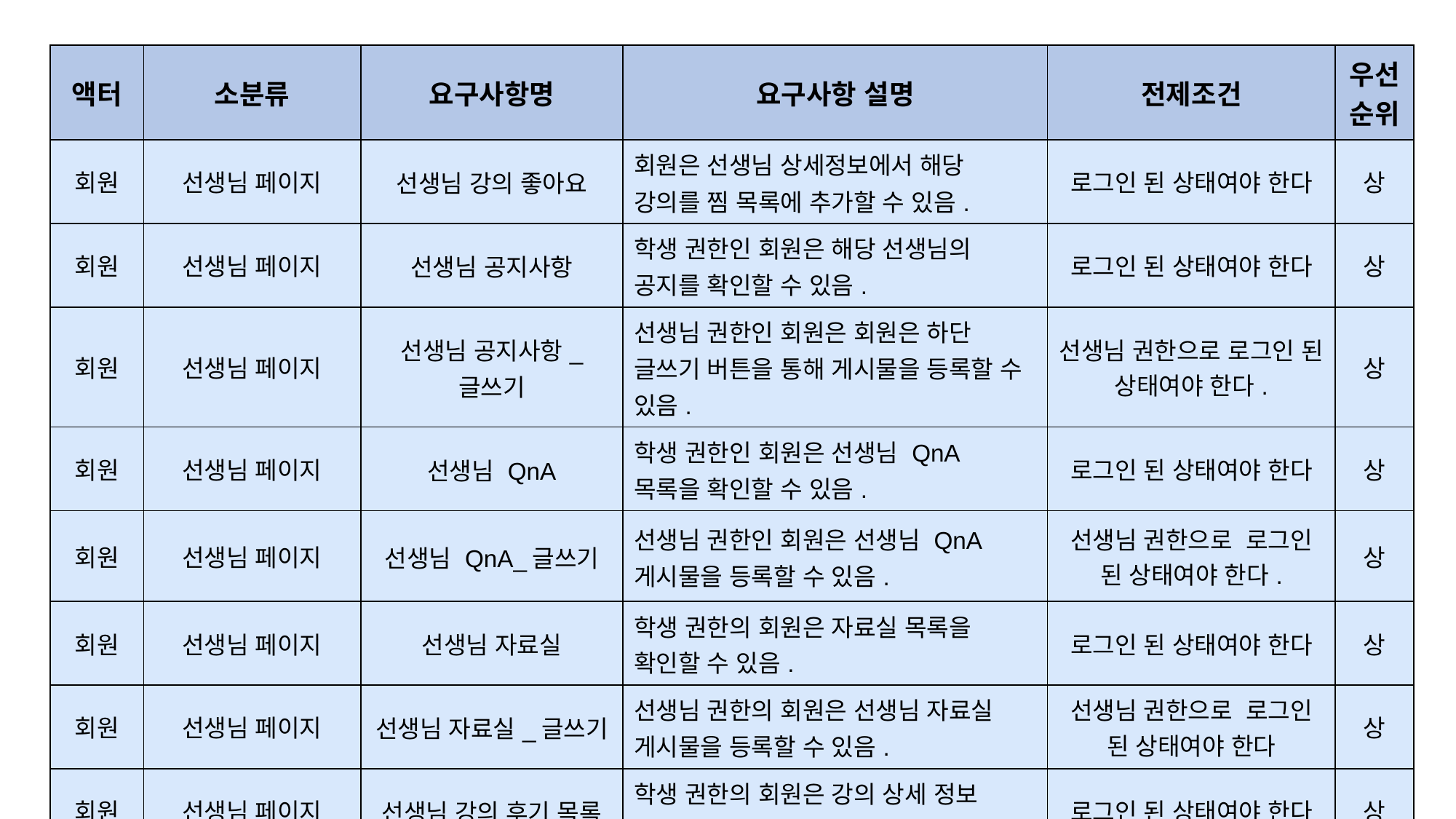

| 액터 | 소분류 | 요구사항명 | 요구사항 설명 | 전제조건 | 우선순위 |
| --- | --- | --- | --- | --- | --- |
| 회원 | 선생님 페이지 | 선생님 강의 좋아요 | 회원은 선생님 상세정보에서 해당 강의를 찜 목록에 추가할 수 있음. | 로그인 된 상태여야 한다 | 상 |
| 회원 | 선생님 페이지 | 선생님 공지사항 | 학생 권한인 회원은 해당 선생님의 공지를 확인할 수 있음. | 로그인 된 상태여야 한다 | 상 |
| 회원 | 선생님 페이지 | 선생님 공지사항\_ 글쓰기 | 선생님 권한인 회원은 회원은 하단 글쓰기 버튼을 통해 게시물을 등록할 수 있음. | 선생님 권한으로 로그인 된 상태여야 한다. | 상 |
| 회원 | 선생님 페이지 | 선생님 QnA | 학생 권한인 회원은 선생님 QnA 목록을 확인할 수 있음. | 로그인 된 상태여야 한다 | 상 |
| 회원 | 선생님 페이지 | 선생님 QnA\_글쓰기 | 선생님 권한인 회원은 선생님 QnA 게시물을 등록할 수 있음. | 선생님 권한으로 로그인 된 상태여야 한다. | 상 |
| 회원 | 선생님 페이지 | 선생님 자료실 | 학생 권한의 회원은 자료실 목록을 확인할 수 있음. | 로그인 된 상태여야 한다 | 상 |
| 회원 | 선생님 페이지 | 선생님 자료실\_글쓰기 | 선생님 권한의 회원은 선생님 자료실 게시물을 등록할 수 있음. | 선생님 권한으로 로그인 된 상태여야 한다 | 상 |
| 회원 | 선생님 페이지 | 선생님 강의 후기 목록 | 학생 권한의 회원은 강의 상세 정보 하단에서 수강 후기를 확인할 수 있음. | 로그인 된 상태여야 한다 | 상 |